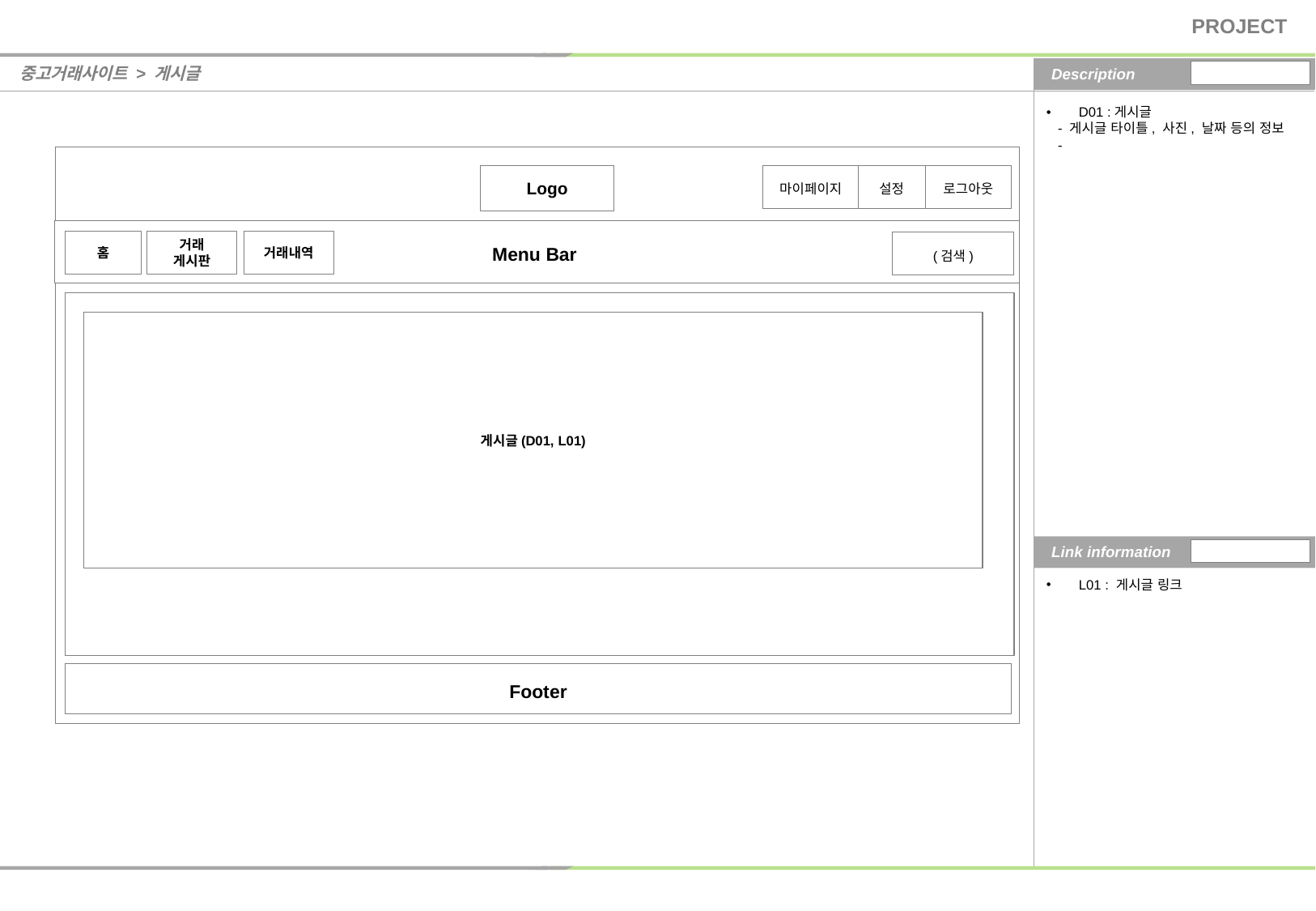

PROJECT

중고거래사이트 > 게시글

Description

 D01 :게시글
   - 게시글 타이틀, 사진, 날짜 등의 정보
   -

Logo
마이페이지
설정
로그아웃
Menu Bar
홈
거래 게시판
거래내역
(검색)
Content(D01)
게시글(D01, L01)

Link information

 L01 : 게시글 링크
[메인 기본 UI]
Footer